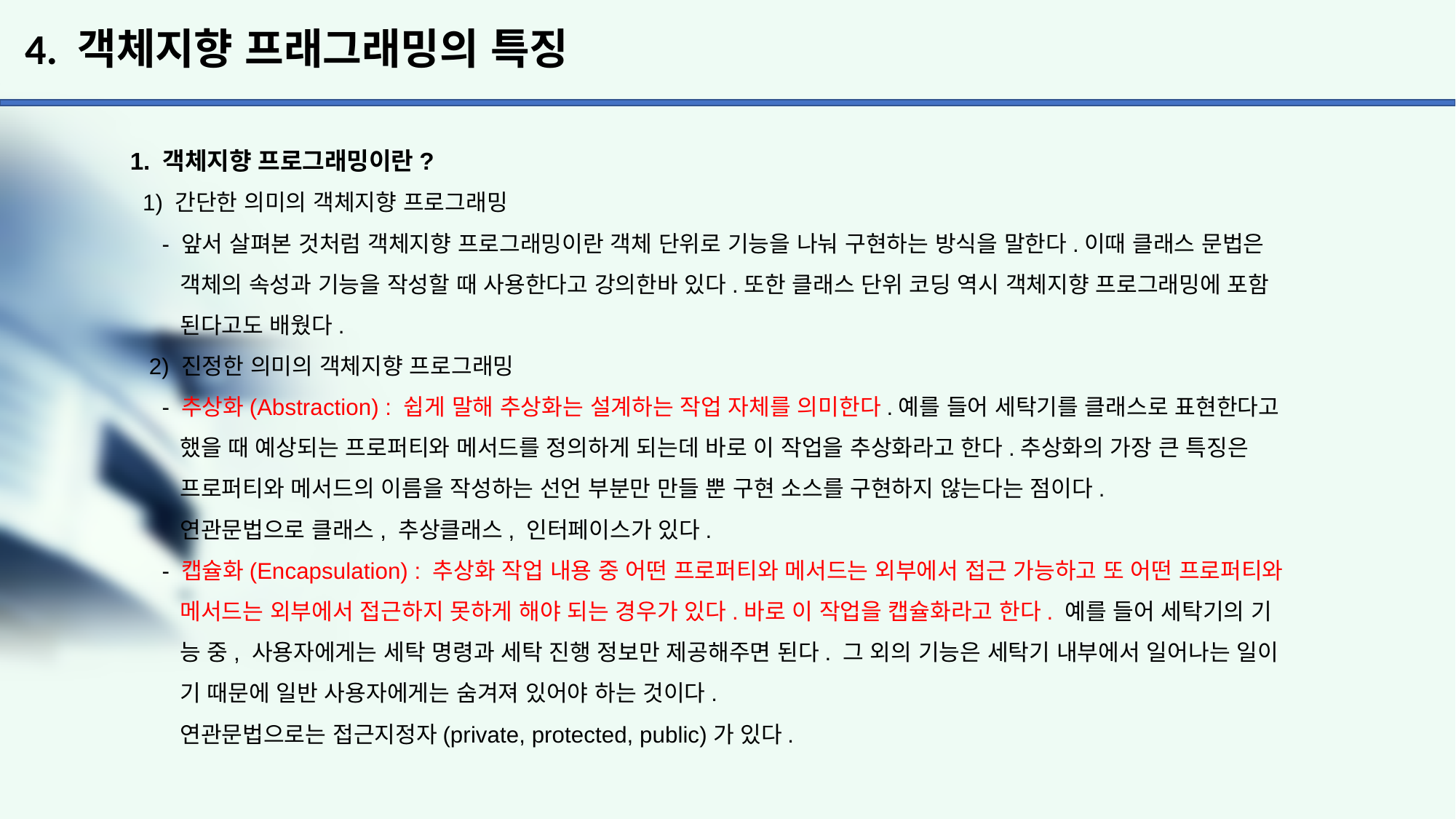

# 4. 객체지향 프래그래밍의 특징
1. 객체지향 프로그래밍이란?
  1) 간단한 의미의 객체지향 프로그래밍
     - 앞서 살펴본 것처럼 객체지향 프로그래밍이란 객체 단위로 기능을 나눠 구현하는 방식을 말한다.이때 클래스 문법은
       객체의 속성과 기능을 작성할 때 사용한다고 강의한바 있다.또한 클래스 단위 코딩 역시 객체지향 프로그래밍에 포함
       된다고도 배웠다.
   2) 진정한 의미의 객체지향 프로그래밍
     - 추상화(Abstraction) : 쉽게 말해 추상화는 설계하는 작업 자체를 의미한다.예를 들어 세탁기를 클래스로 표현한다고
       했을 때 예상되는 프로퍼티와 메서드를 정의하게 되는데 바로 이 작업을 추상화라고 한다.추상화의 가장 큰 특징은
       프로퍼티와 메서드의 이름을 작성하는 선언 부분만 만들 뿐 구현 소스를 구현하지 않는다는 점이다.
       연관문법으로 클래스, 추상클래스, 인터페이스가 있다.
     - 캡슐화(Encapsulation) : 추상화 작업 내용 중 어떤 프로퍼티와 메서드는 외부에서 접근 가능하고 또 어떤 프로퍼티와
       메서드는 외부에서 접근하지 못하게 해야 되는 경우가 있다.바로 이 작업을 캡슐화라고 한다. 예를 들어 세탁기의 기
       능 중, 사용자에게는 세탁 명령과 세탁 진행 정보만 제공해주면 된다. 그 외의 기능은 세탁기 내부에서 일어나는 일이
       기 때문에 일반 사용자에게는 숨겨져 있어야 하는 것이다.
       연관문법으로는 접근지정자(private, protected, public)가 있다.